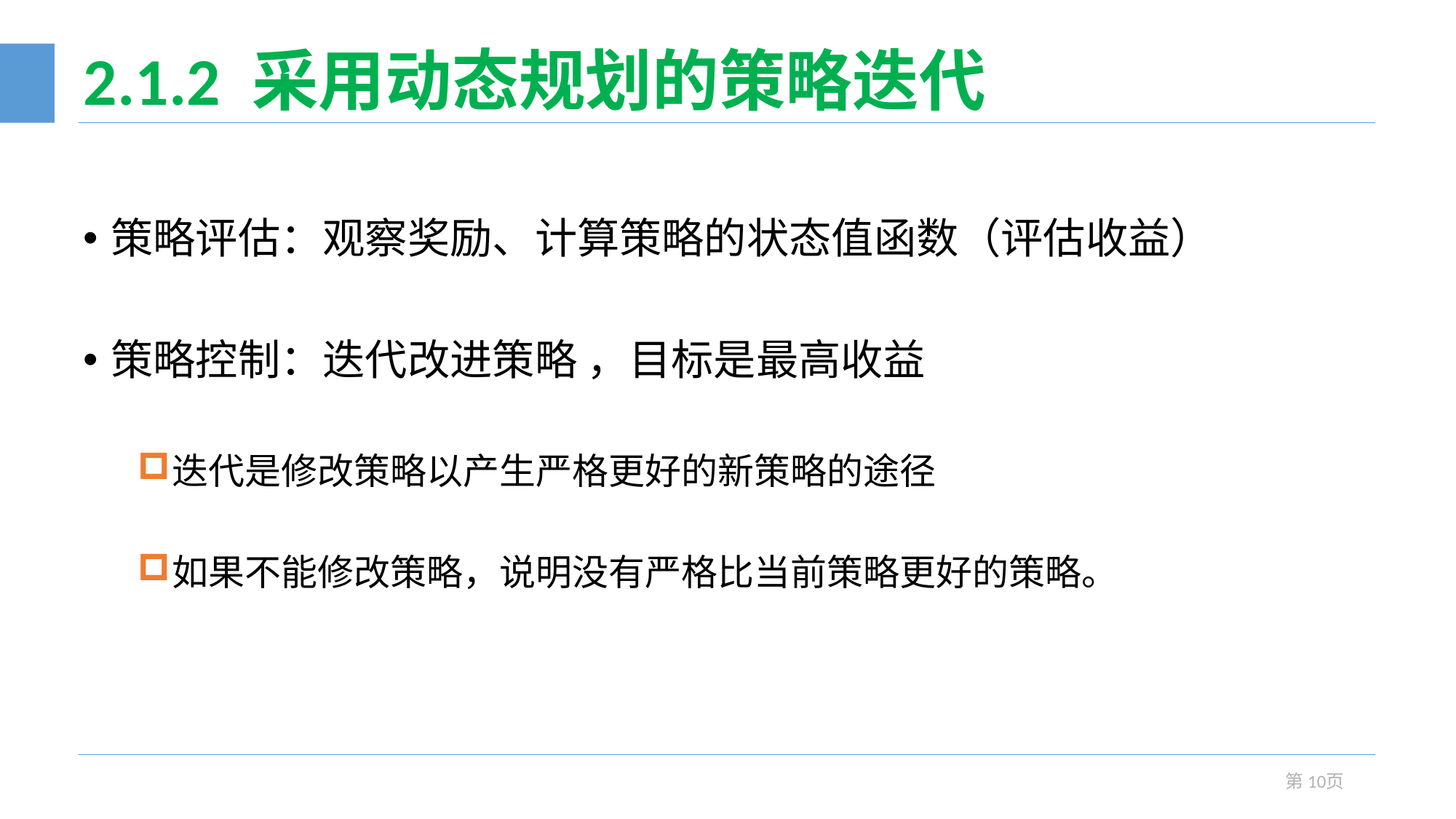

# 2.1.2 采用动态规划的策略迭代

策略评估：观察奖励、计算策略的状态值函数（评估收益）

策略控制：迭代改进策略 ，目标是最高收益

迭代是修改策略以产生严格更好的新策略的途径

如果不能修改策略，说明没有严格比当前策略更好的策略。
第10页